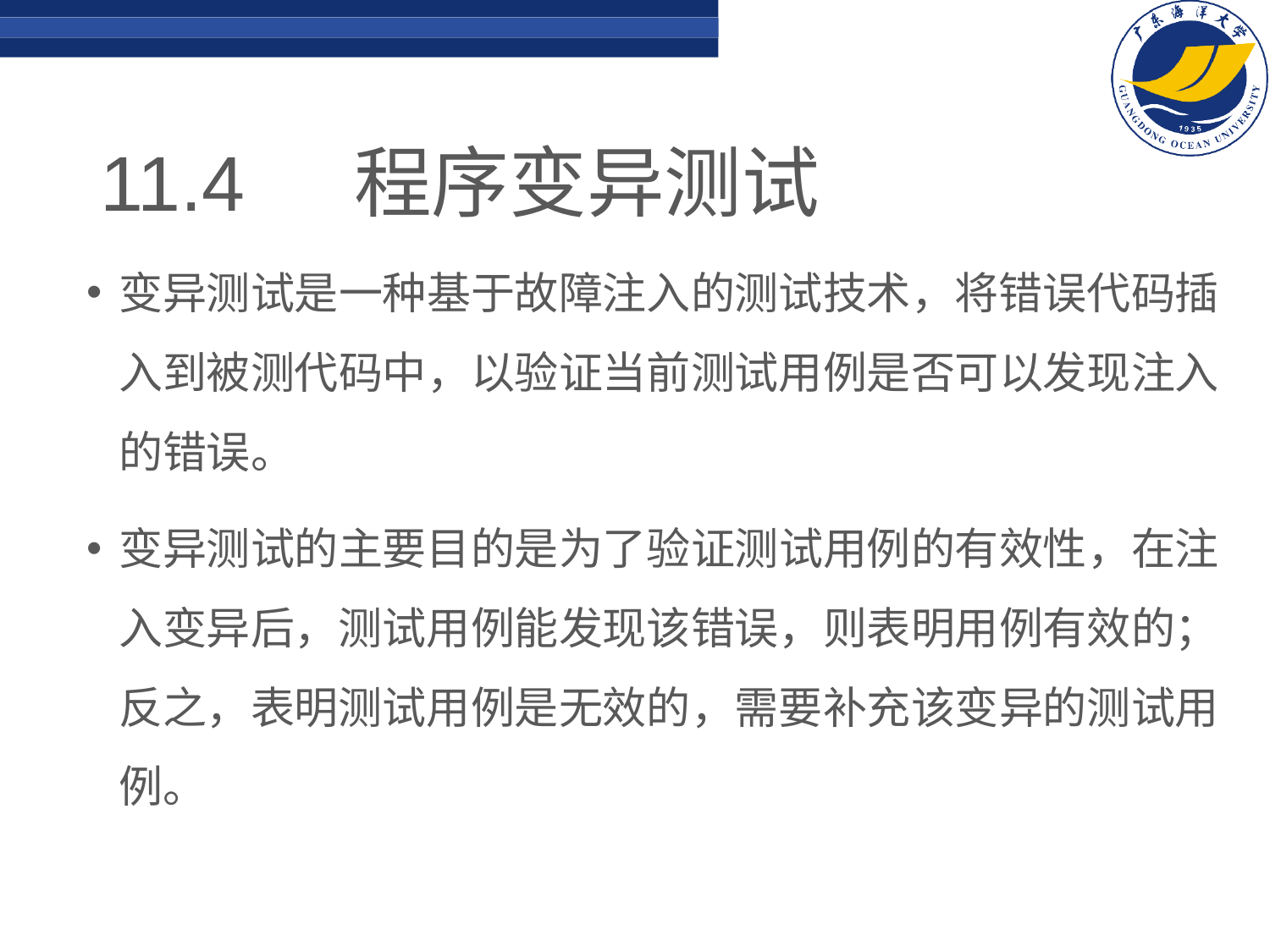

# 11.4	程序变异测试
变异测试是一种基于故障注入的测试技术，将错误代码插入到被测代码中，以验证当前测试用例是否可以发现注入的错误。
变异测试的主要目的是为了验证测试用例的有效性，在注入变异后，测试用例能发现该错误，则表明用例有效的；反之，表明测试用例是无效的，需要补充该变异的测试用例。
55